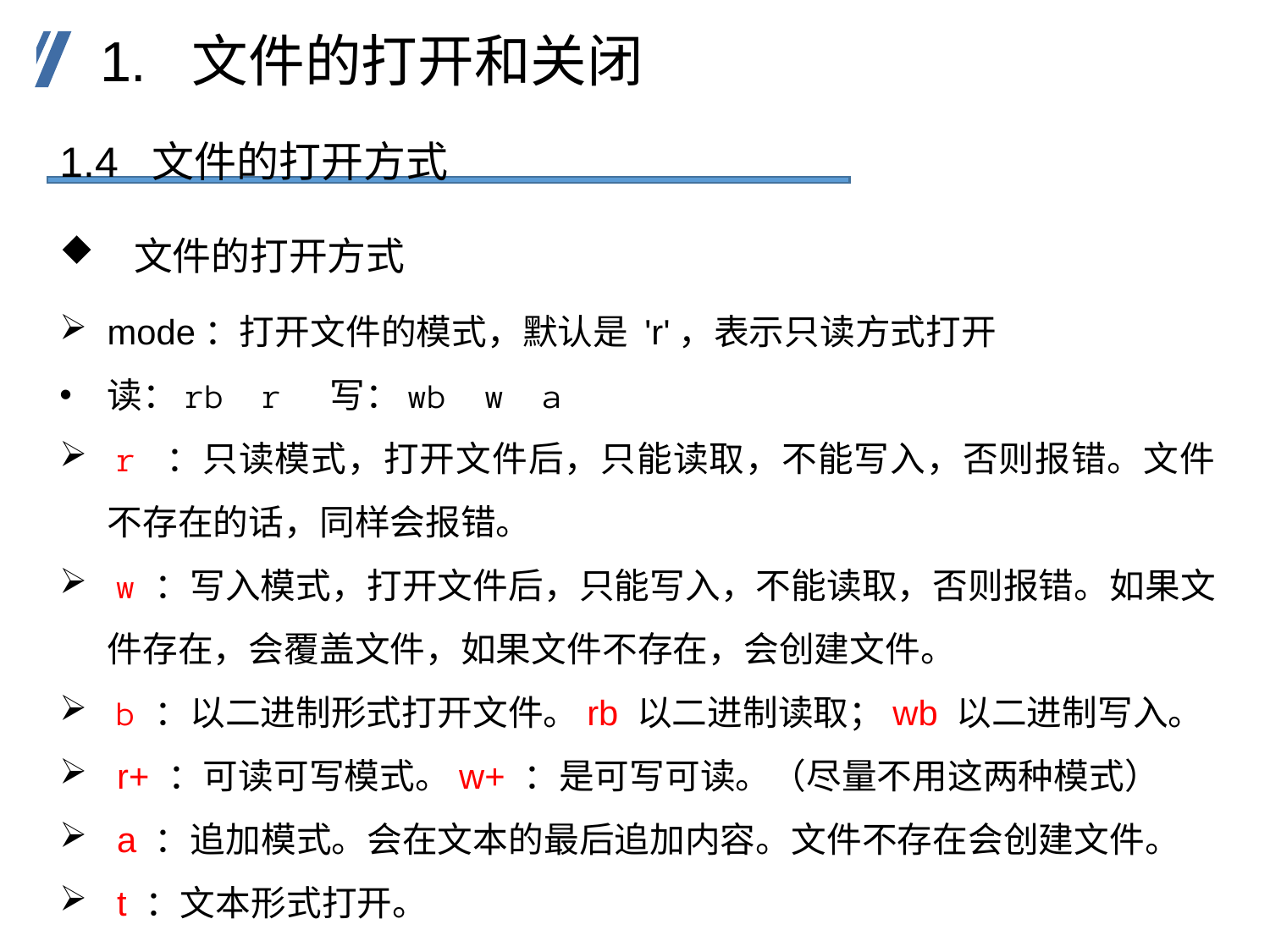

1.  文件的打开和关闭
1.4  文件的打开方式

  文件的打开方式
mode：打开文件的模式，默认是 'r'，表示只读方式打开
读：rb  r  写：wb  w  a
 r ：只读模式，打开文件后，只能读取，不能写入，否则报错。文件不存在的话，同样会报错。
 w ：写入模式，打开文件后，只能写入，不能读取，否则报错。如果文件存在，会覆盖文件，如果文件不存在，会创建文件。
 b ：以二进制形式打开文件。rb 以二进制读取；wb 以二进制写入。
 r+ ：可读可写模式。w+ ：是可写可读。（尽量不用这两种模式）
 a ：追加模式。会在文本的最后追加内容。文件不存在会创建文件。
 t ：文本形式打开。